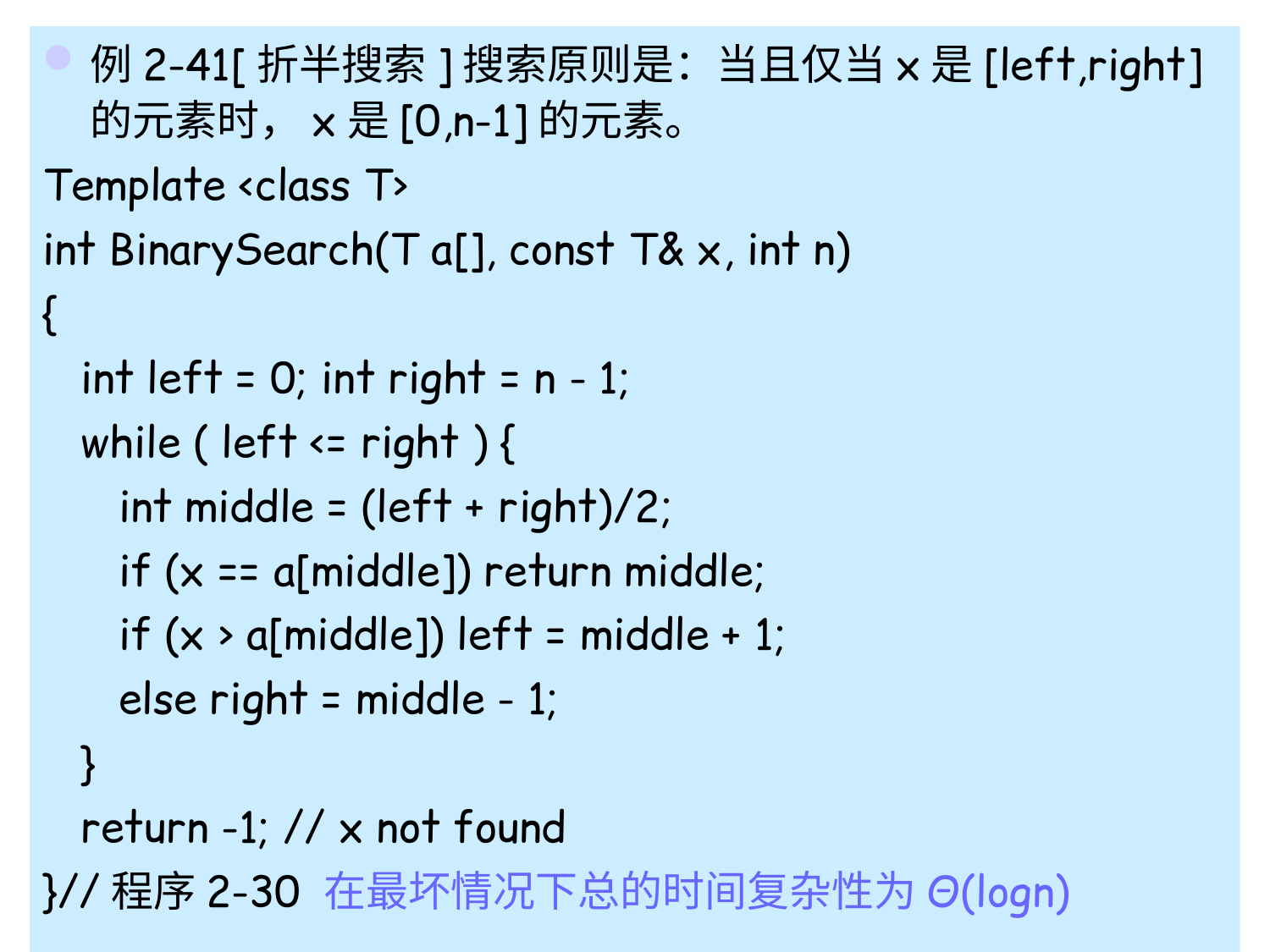

例2-41[折半搜索]搜索原则是：当且仅当x是[left,right]的元素时，x是[0,n-1]的元素。
Template <class T>
int BinarySearch(T a[], const T& x, int n)
{
   int left = 0; int right = n - 1;
   while ( left <= right ) {
      int middle = (left + right)/2;
      if (x == a[middle]) return middle;
      if (x > a[middle]) left = middle + 1;
      else right = middle - 1;
   }
   return -1; // x not found
}//程序2-30 在最坏情况下总的时间复杂性为Θ(logn)
# 2.4	Asymptotic Notation
19.9.11
64